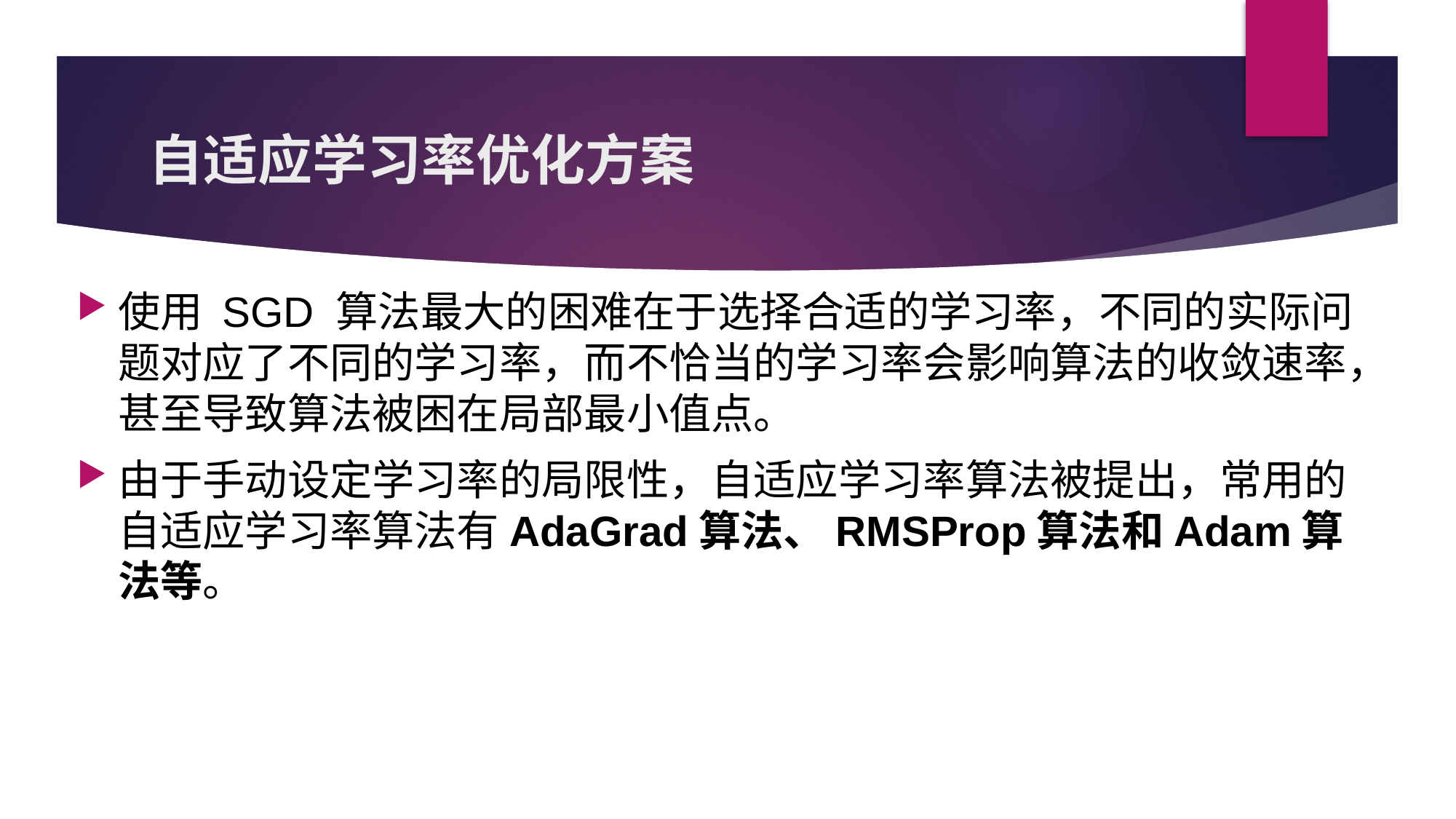

# 自适应学习率优化方案
使用 SGD 算法最大的困难在于选择合适的学习率，不同的实际问题对应了不同的学习率，而不恰当的学习率会影响算法的收敛速率，甚至导致算法被困在局部最小值点。
由于手动设定学习率的局限性，自适应学习率算法被提出，常用的自适应学习率算法有AdaGrad算法、RMSProp算法和Adam算法等。